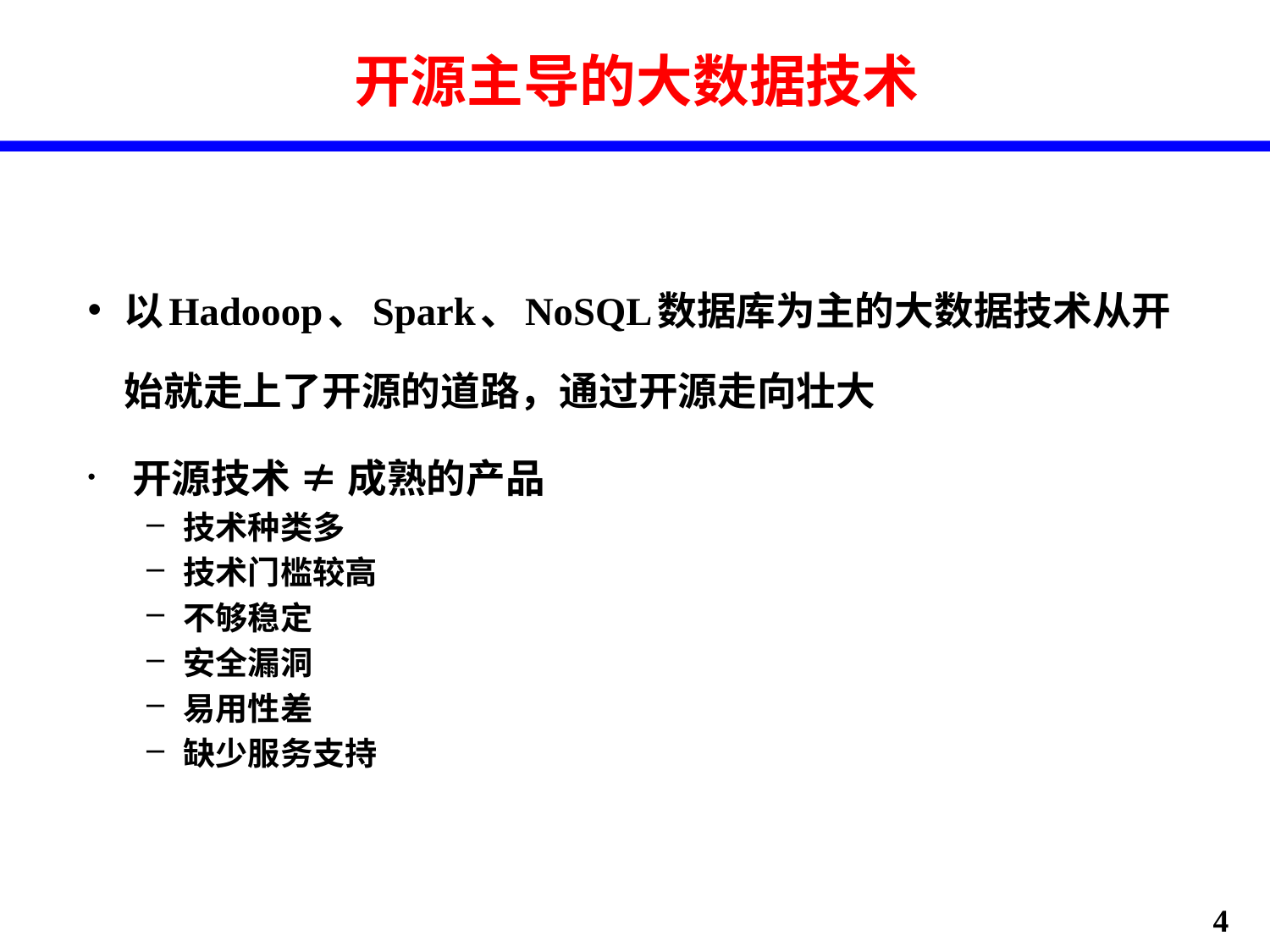

# 开源主导的大数据技术
以Hadooop、Spark、NoSQL数据库为主的大数据技术从开始就走上了开源的道路，通过开源走向壮大

 开源技术 ≠ 成熟的产品
技术种类多
技术门槛较高
不够稳定
安全漏洞
易用性差
缺少服务支持